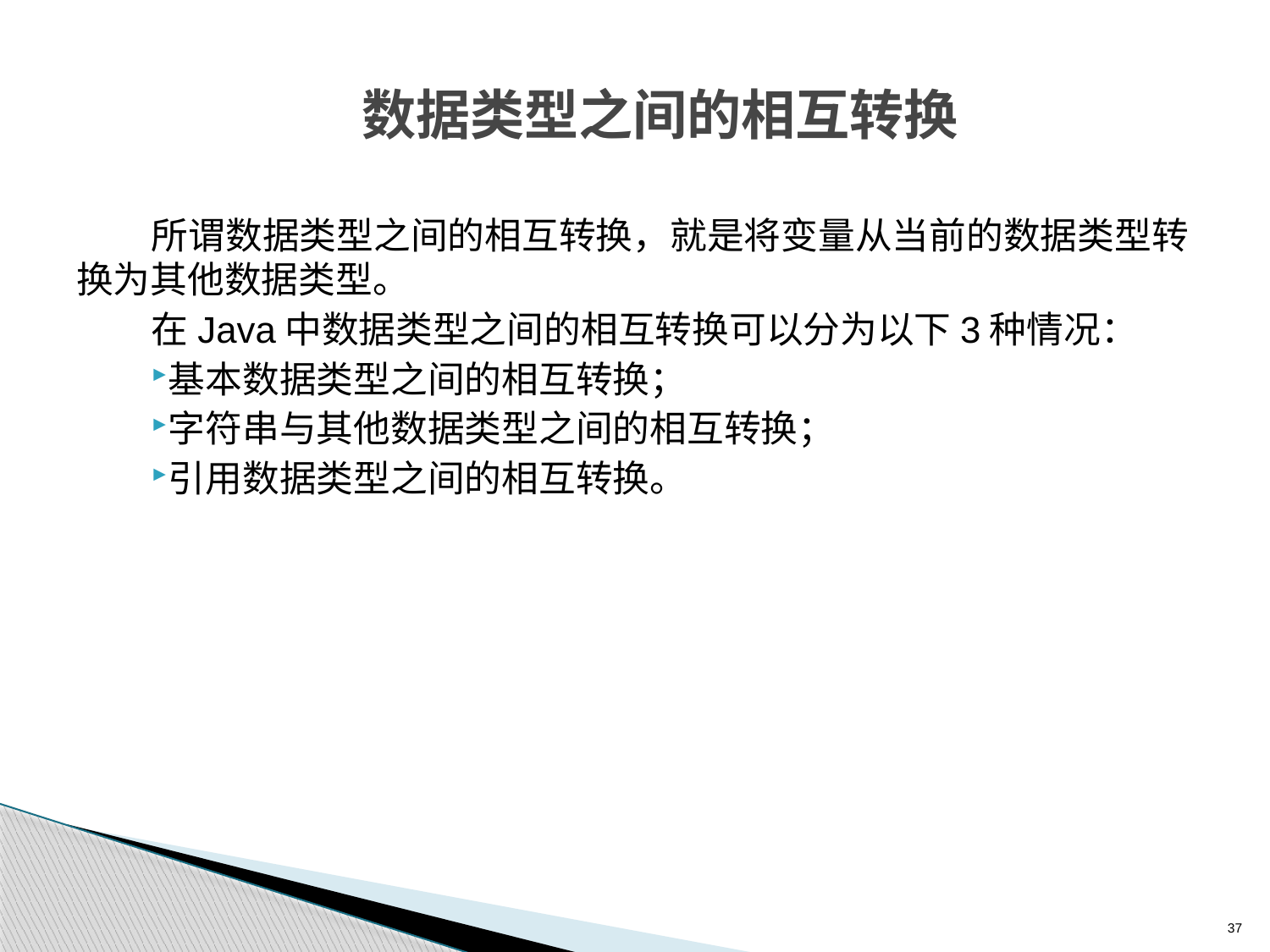

# 数据类型之间的相互转换
所谓数据类型之间的相互转换，就是将变量从当前的数据类型转换为其他数据类型。
在Java中数据类型之间的相互转换可以分为以下3种情况：
基本数据类型之间的相互转换；
字符串与其他数据类型之间的相互转换；
引用数据类型之间的相互转换。
37